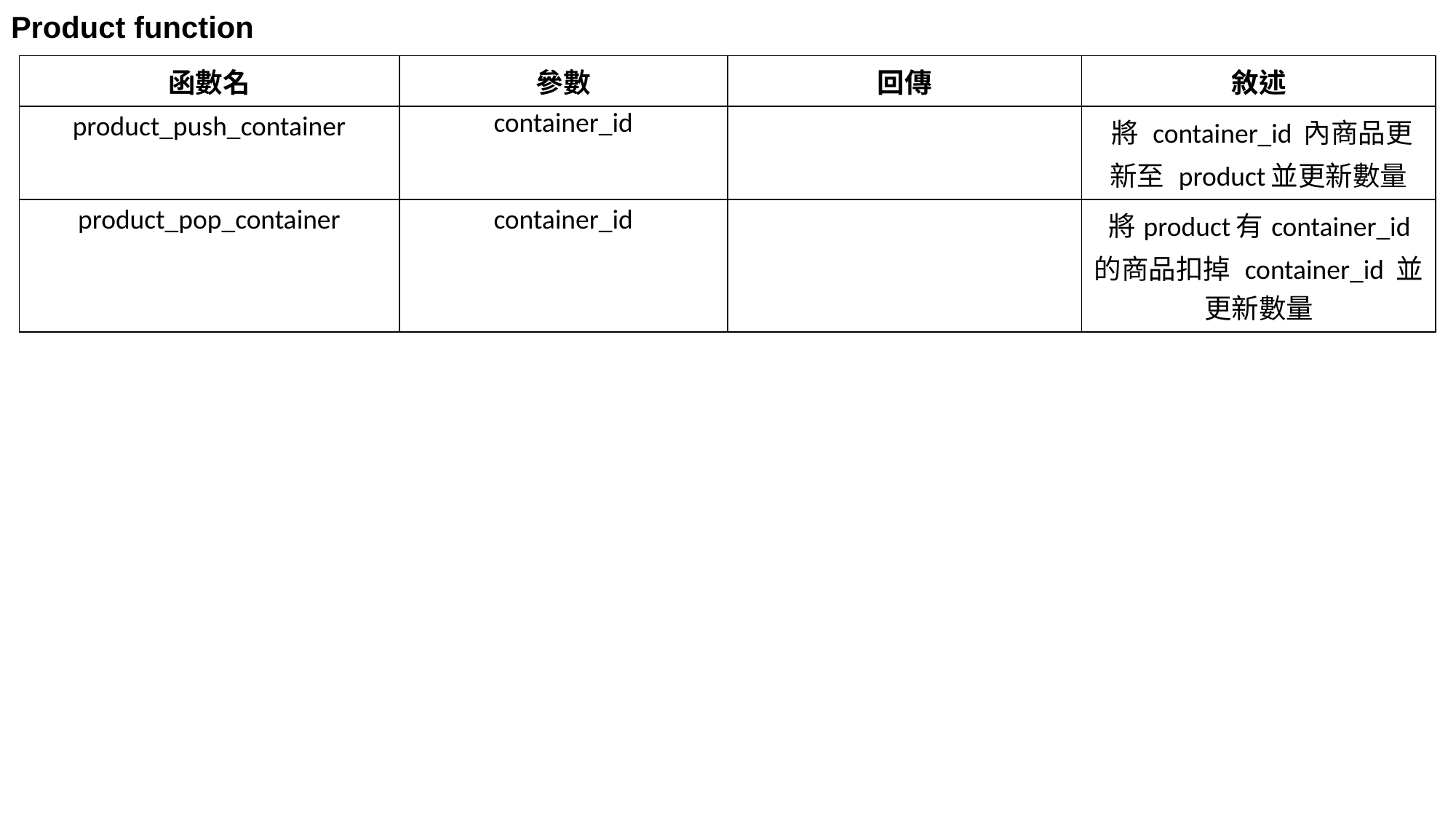

# Product function
| 函數名 | 參數 | 回傳 | 敘述 |
| --- | --- | --- | --- |
| ﻿product\_push\_container | container\_id |  | ﻿將 container\_id 內商品更新至 product並更新數量 |
| ﻿product\_pop\_container | ﻿container\_id |  | ﻿將product有container\_id的商品扣掉 container\_id 並更新數量 |